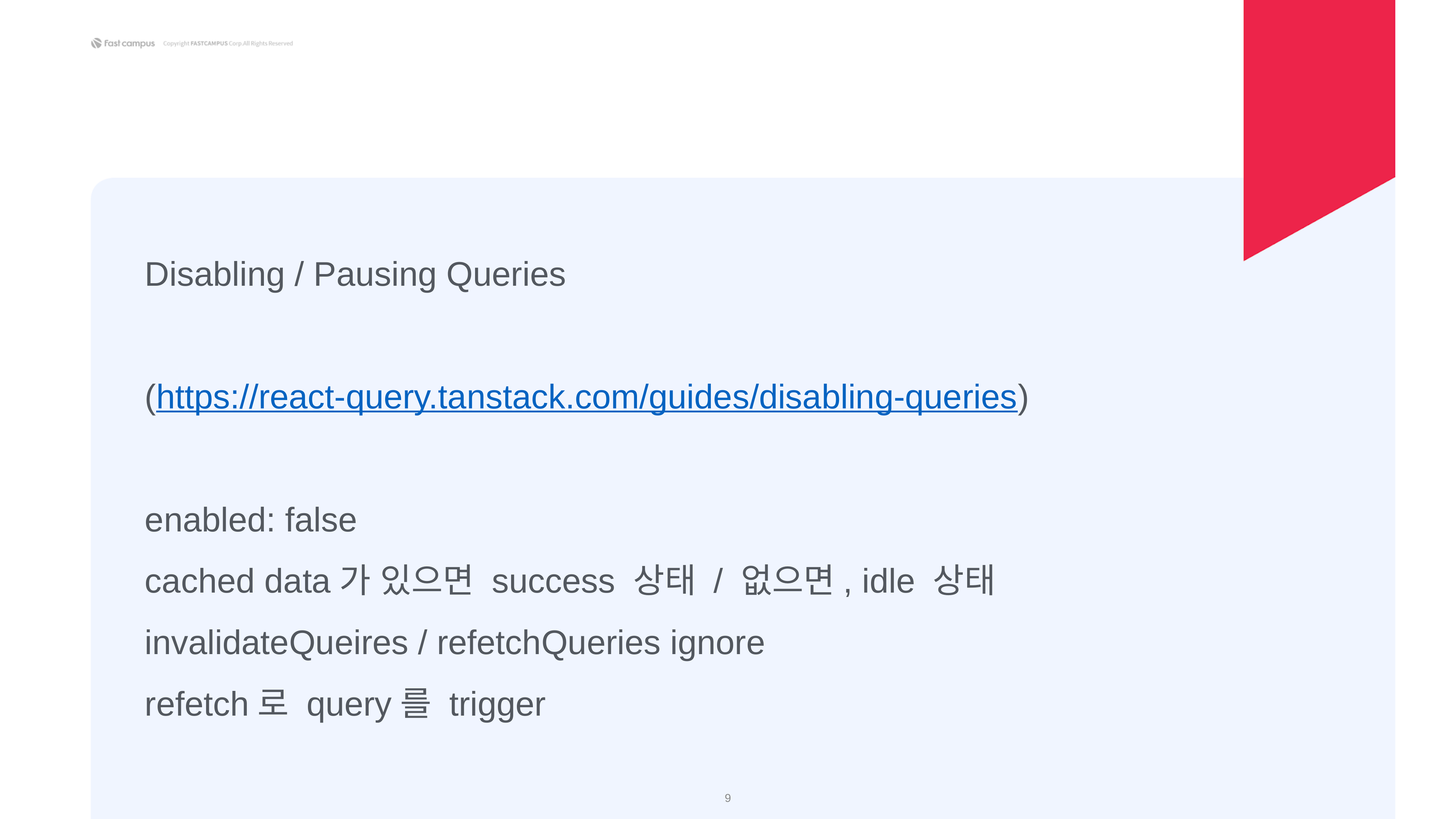

Disabling / Pausing Queries

(https://react-query.tanstack.com/guides/disabling-queries)

enabled: false
cached data가 있으면 success 상태 / 없으면, idle 상태
invalidateQueires / refetchQueries ignore
refetch로 query를 trigger
9